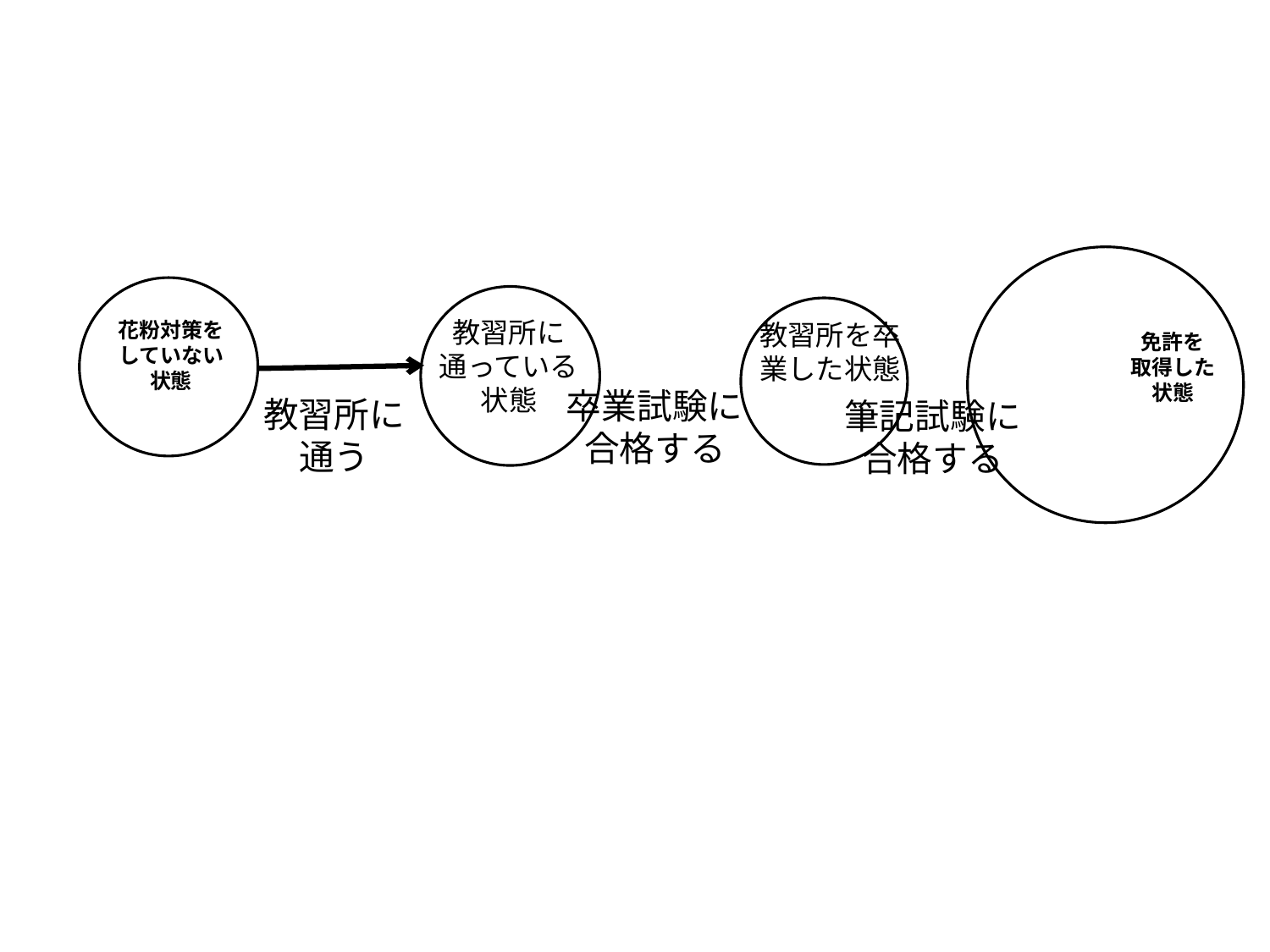

教習所に通っている状態
花粉対策を
していない
状態
教習所を卒業した状態
免許を
取得した
状態
卒業試験に合格する
教習所に通う
筆記試験に
合格する